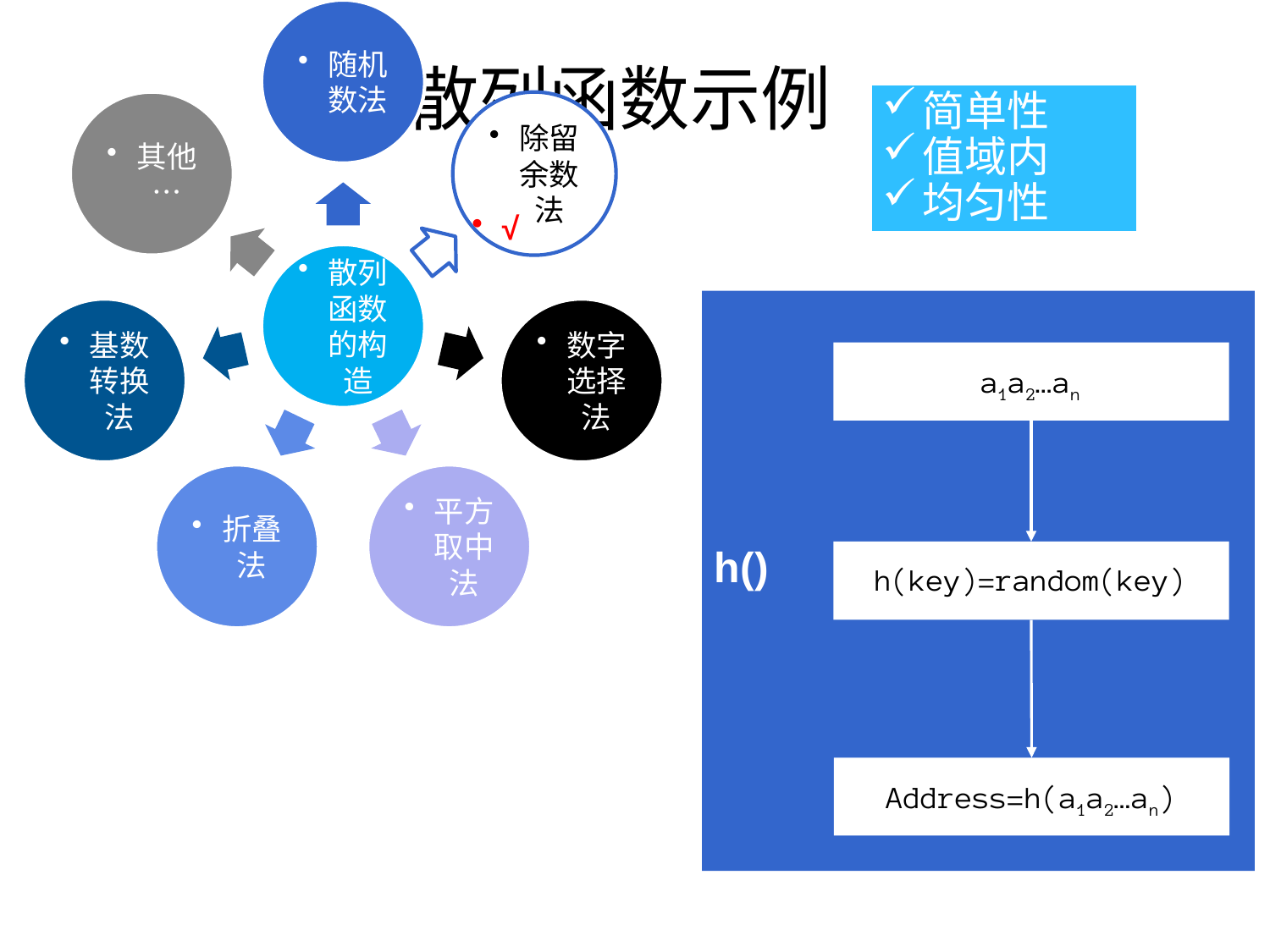

# 散列函数示例
简单性
值域内
均匀性
散列函数的构造

随机数法

除留余数法

数字选择法

平方取中法

折叠法

基数转换法

其他…
√

a1a2…an
h()
h(key)=random(key)
Address=h(a1a2…an)
68